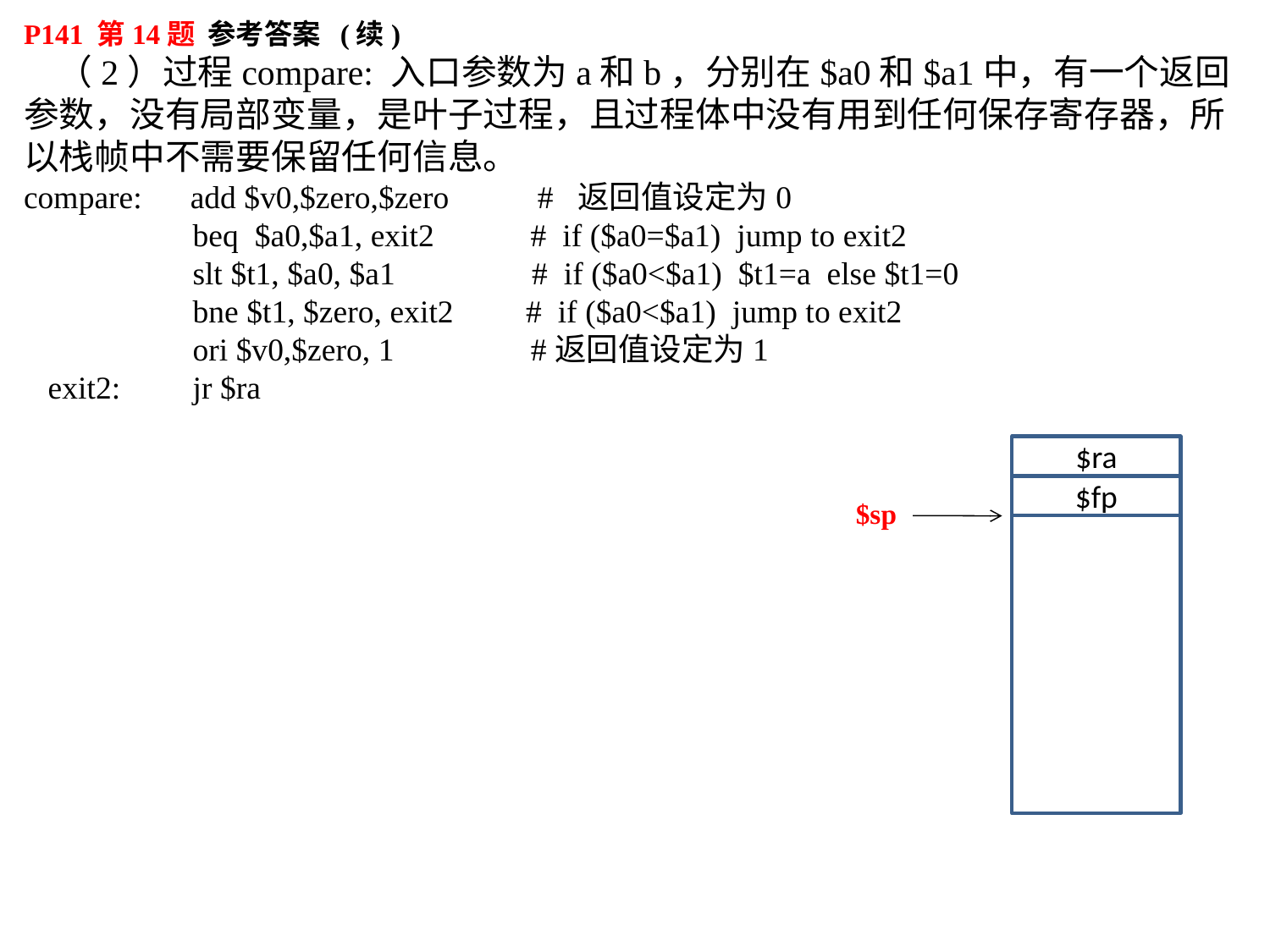

P141 第14题  参考答案  (续)
     （2）过程compare: 入口参数为a和b，分别在$a0和$a1中，有一个返回参数，没有局部变量，是叶子过程，且过程体中没有用到任何保存寄存器，所以栈帧中不需要保留任何信息。
compare:      add $v0,$zero,$zero           #  返回值设定为0
                     beq  $a0,$a1, exit2            #  if ($a0=$a1)  jump to exit2
                     slt $t1, $a0, $a1                 #  if ($a0<$a1)  $t1=a  else $t1=0
                     bne $t1, $zero, exit2         #  if ($a0<$a1)  jump to exit2
                     ori $v0,$zero, 1                 #返回值设定为1
   exit2:         jr $ra
$ra
$fp
$sp